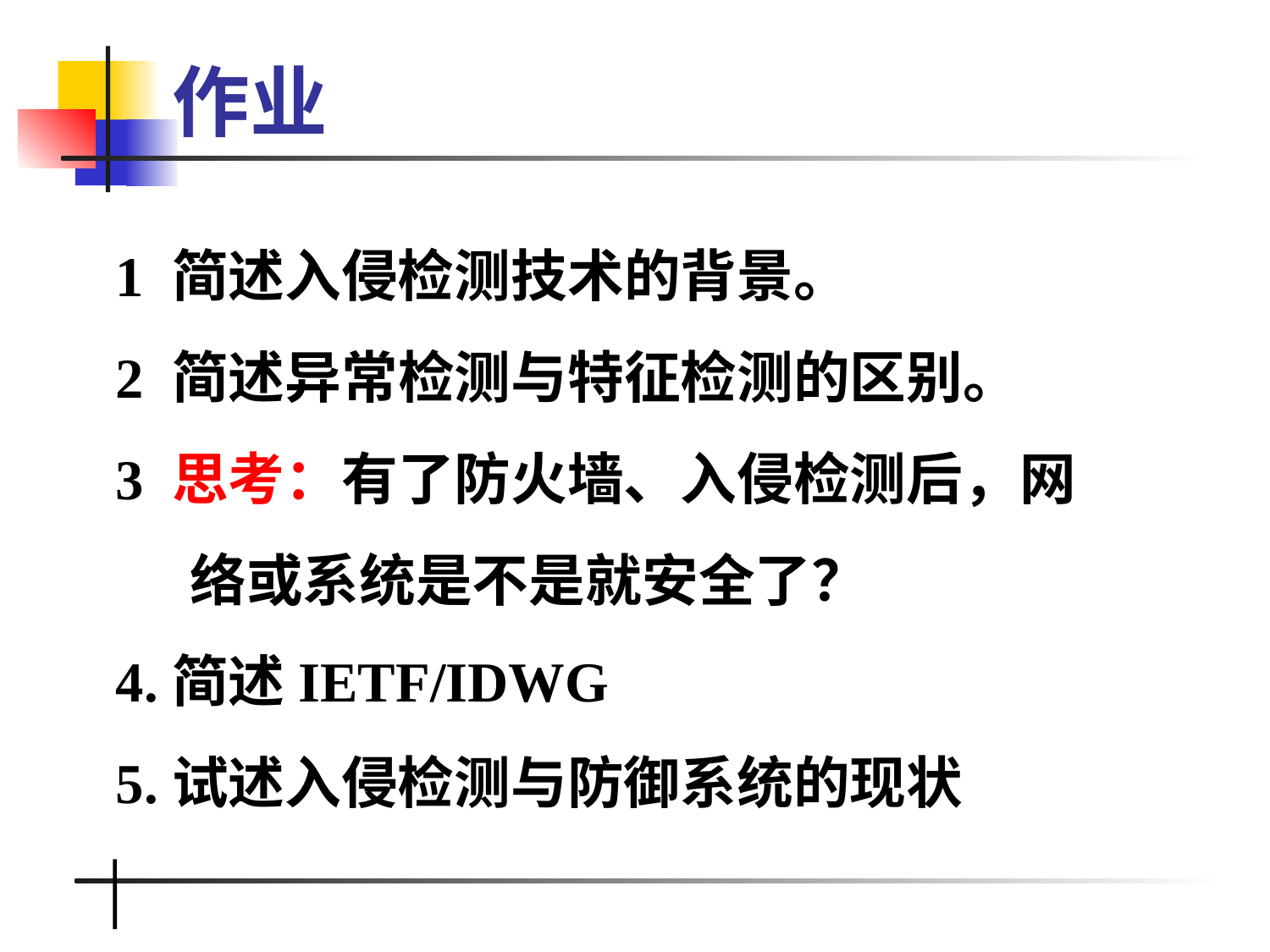

# 作业
1 简述入侵检测技术的背景。
2 简述异常检测与特征检测的区别。
3 思考：有了防火墙、入侵检测后，网络或系统是不是就安全了？
4.简述IETF/IDWG
5.试述入侵检测与防御系统的现状